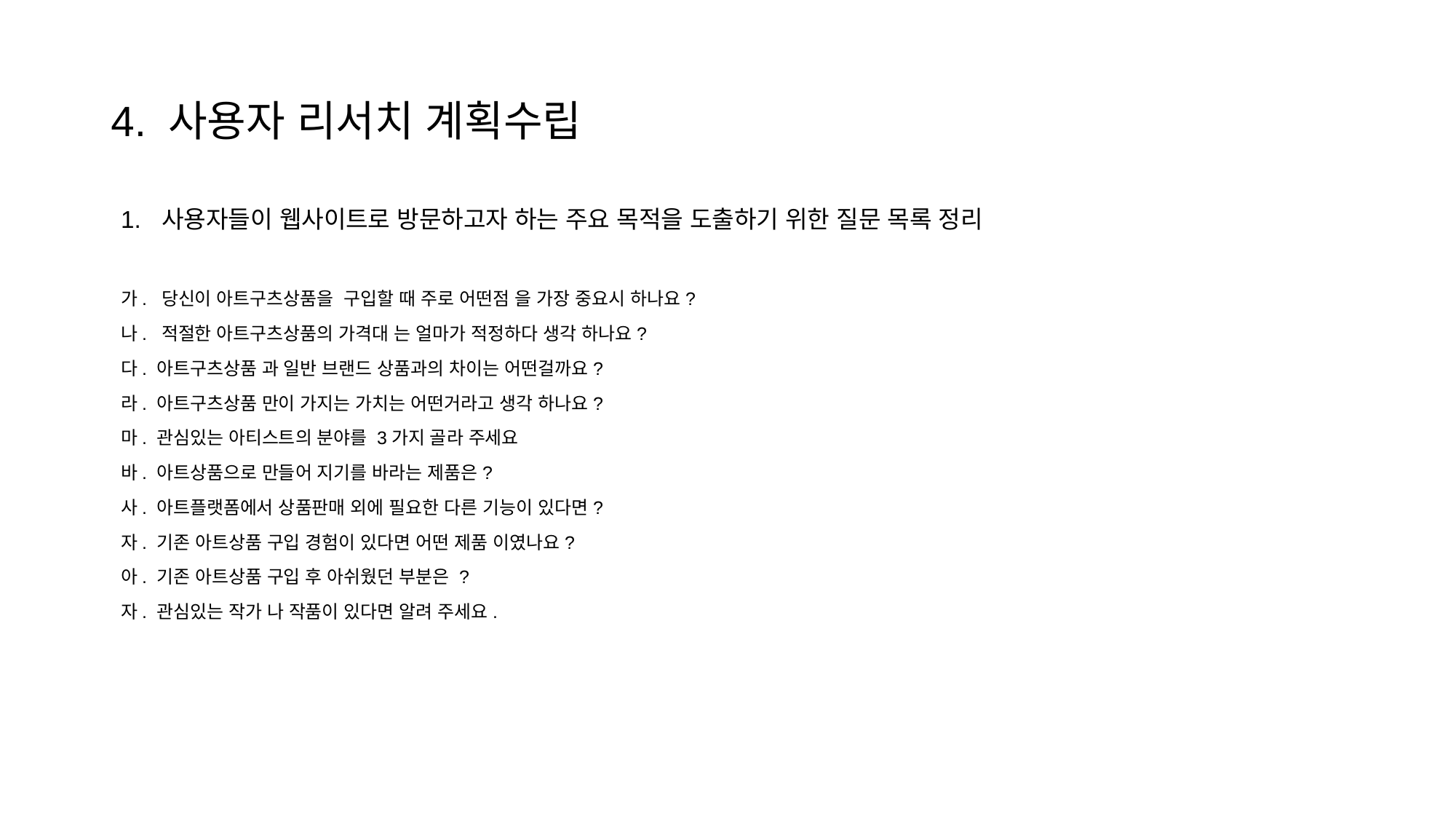

# 4. 사용자 리서치 계획수립
사용자들이 웹사이트로 방문하고자 하는 주요 목적을 도출하기 위한 질문 목록 정리

가.  당신이 아트구츠상품을  구입할 때 주로 어떤점 을 가장 중요시 하나요?
나.  적절한 아트구츠상품의 가격대 는 얼마가 적정하다 생각 하나요?
다. 아트구츠상품 과 일반 브랜드 상품과의 차이는 어떤걸까요?
라. 아트구츠상품 만이 가지는 가치는 어떤거라고 생각 하나요?
마. 관심있는 아티스트의 분야를 3가지 골라 주세요
바. 아트상품으로 만들어 지기를 바라는 제품은?
사. 아트플랫폼에서 상품판매 외에 필요한 다른 기능이 있다면?
자. 기존 아트상품 구입 경험이 있다면 어떤 제품 이였나요?
아. 기존 아트상품 구입 후 아쉬웠던 부분은 ?
자. 관심있는 작가 나 작품이 있다면 알려 주세요.